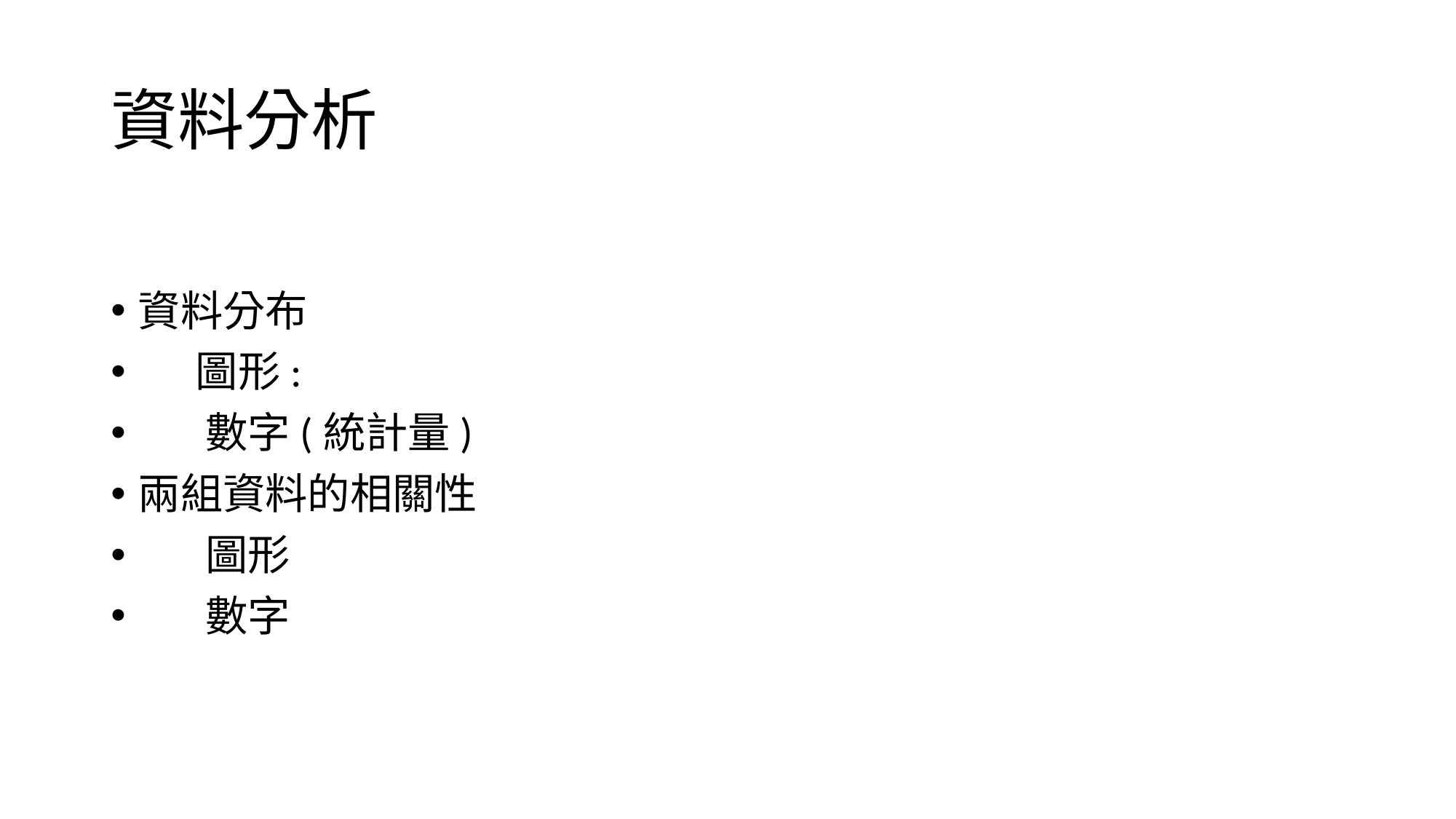

# 資料分析

資料分布
     圖形:
      數字(統計量)
兩組資料的相關性
      圖形
      數字